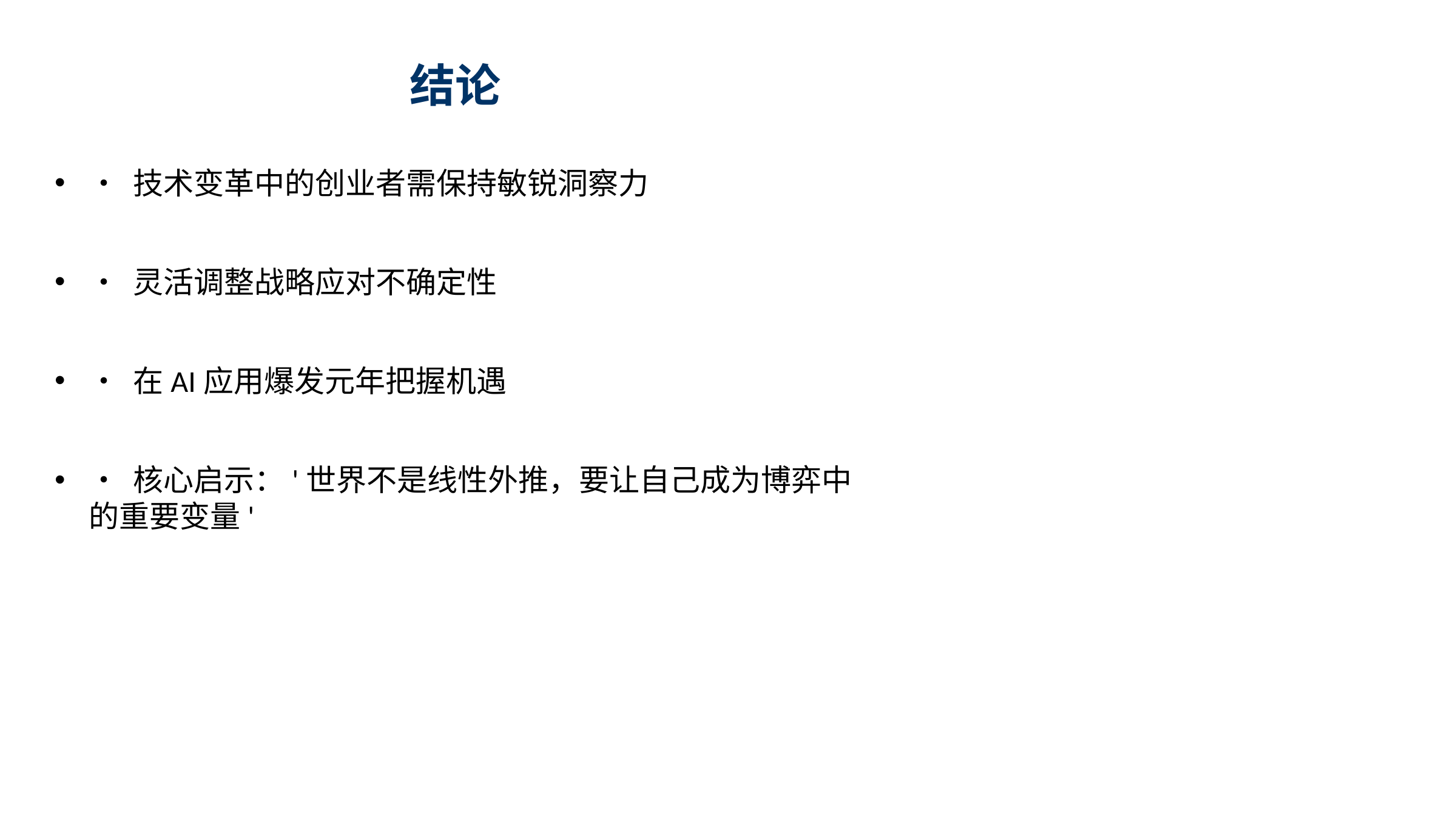

# 结论
• 技术变革中的创业者需保持敏锐洞察力

• 灵活调整战略应对不确定性

• 在AI应用爆发元年把握机遇

• 核心启示：'世界不是线性外推，要让自己成为博弈中的重要变量'